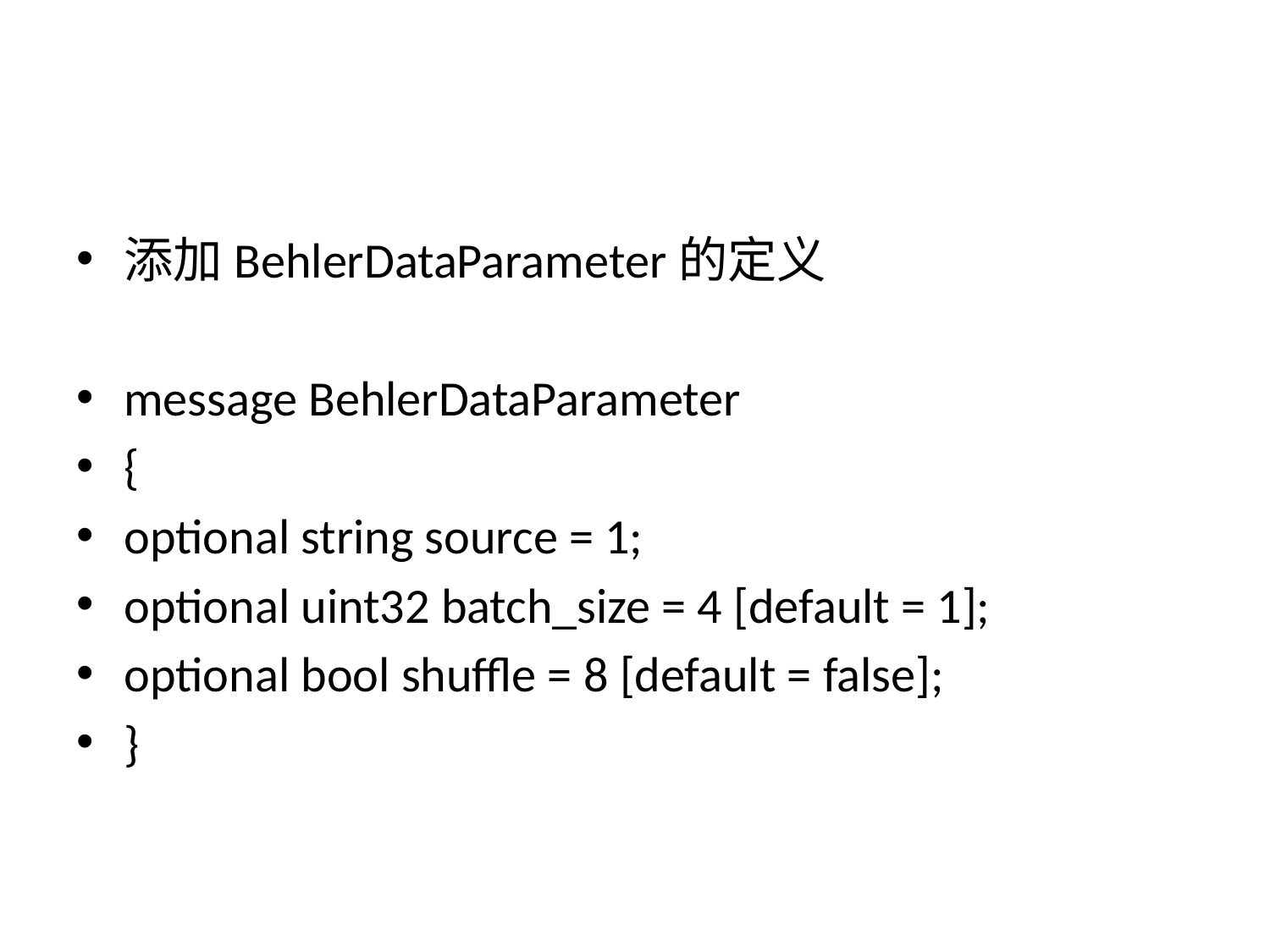

#
添加BehlerDataParameter的定义

message BehlerDataParameter
{
optional string source = 1;
optional uint32 batch_size = 4 [default = 1];
optional bool shuffle = 8 [default = false];
}